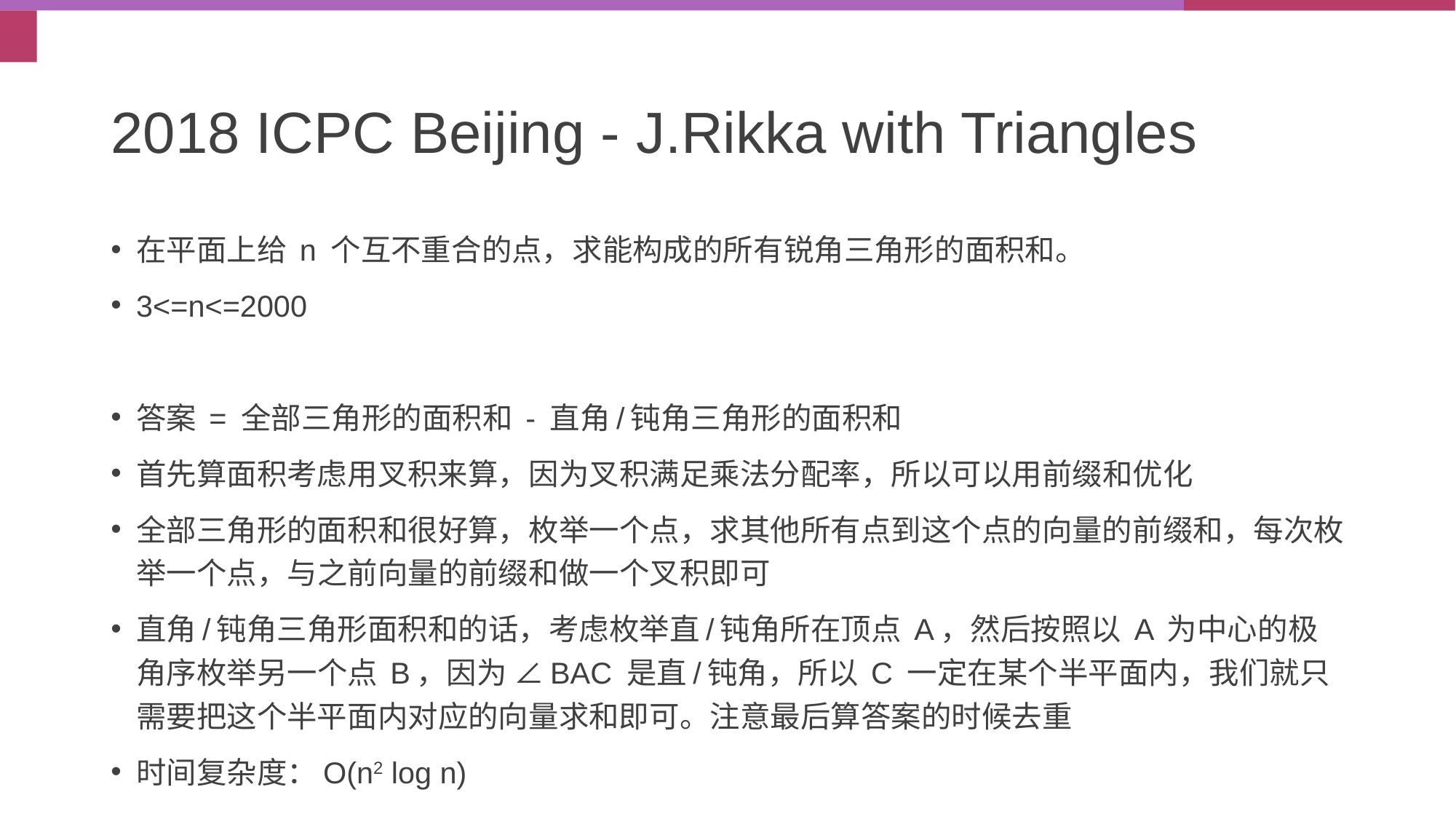

# 2018 ICPC Beijing - J.Rikka with Triangles
在平面上给 n 个互不重合的点，求能构成的所有锐角三角形的面积和。
3<=n<=2000

答案 = 全部三角形的面积和 - 直角/钝角三角形的面积和
首先算面积考虑用叉积来算，因为叉积满足乘法分配率，所以可以用前缀和优化
全部三角形的面积和很好算，枚举一个点，求其他所有点到这个点的向量的前缀和，每次枚举一个点，与之前向量的前缀和做一个叉积即可
直角/钝角三角形面积和的话，考虑枚举直/钝角所在顶点 A，然后按照以 A 为中心的极角序枚举另一个点 B，因为 ∠BAC 是直/钝角，所以 C 一定在某个半平面内，我们就只需要把这个半平面内对应的向量求和即可。注意最后算答案的时候去重
时间复杂度：O(n2 log n)